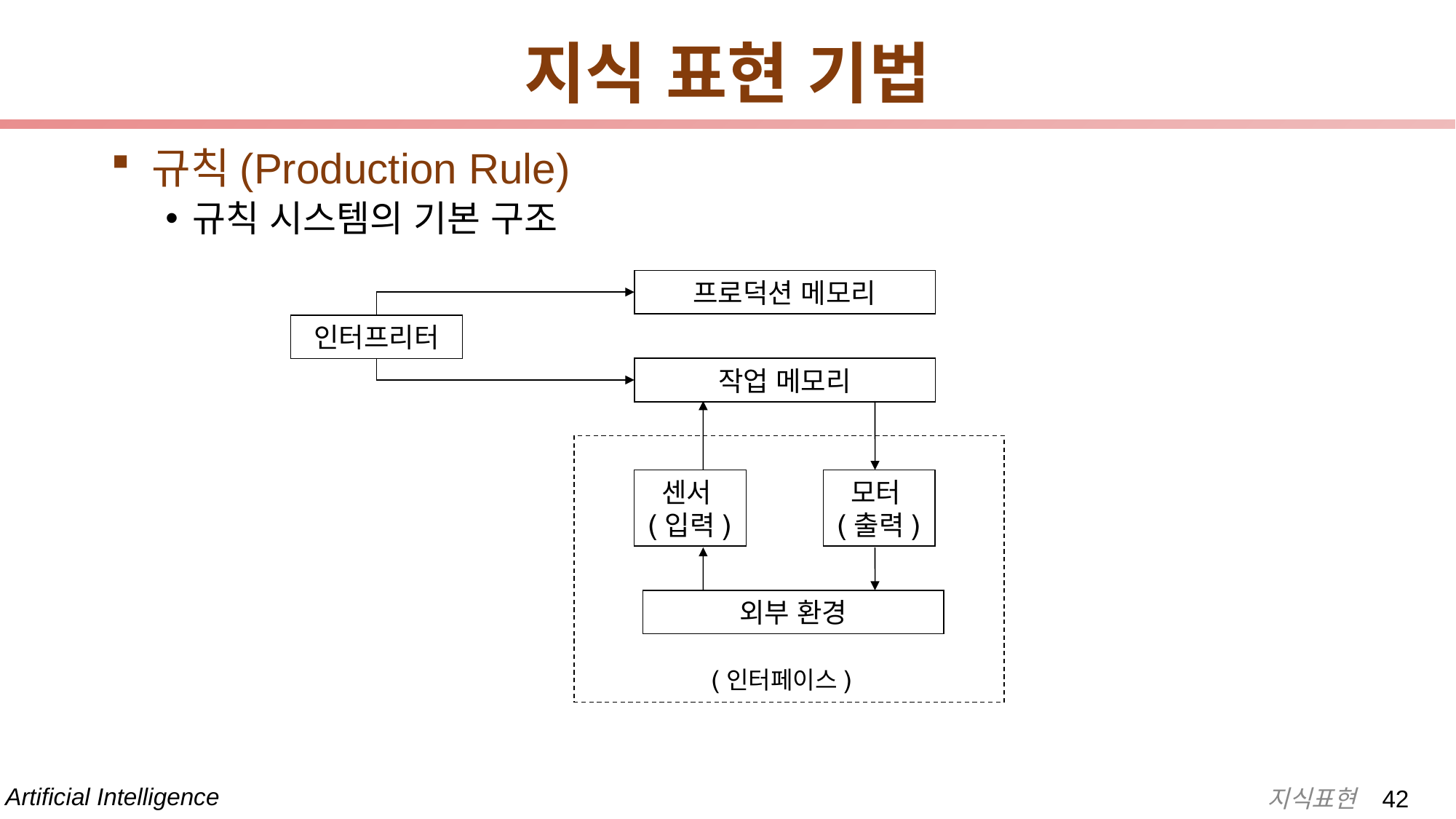

# 지식 표현 기법
규칙(Production Rule)
규칙 시스템의 기본 구조
프로덕션 메모리
인터프리터
작업 메모리

센서(입력)
모터(출력)

외부 환경
  (인터페이스)